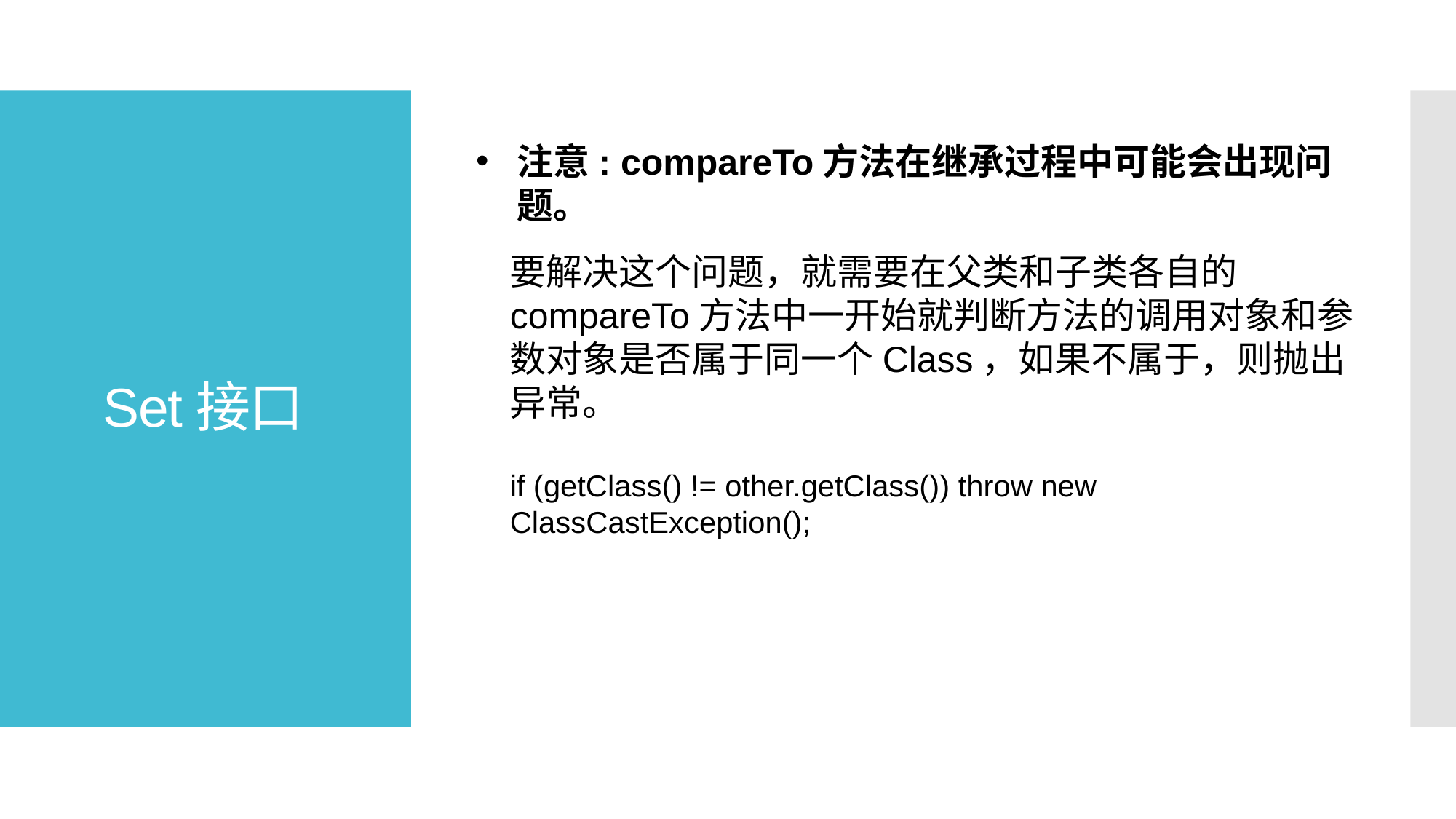

注意: compareTo方法在继承过程中可能会出现问题。
# Set接口
要解决这个问题，就需要在父类和子类各自的compareTo方法中一开始就判断方法的调用对象和参数对象是否属于同一个Class，如果不属于，则抛出异常。

if (getClass() != other.getClass()) throw new ClassCastException();